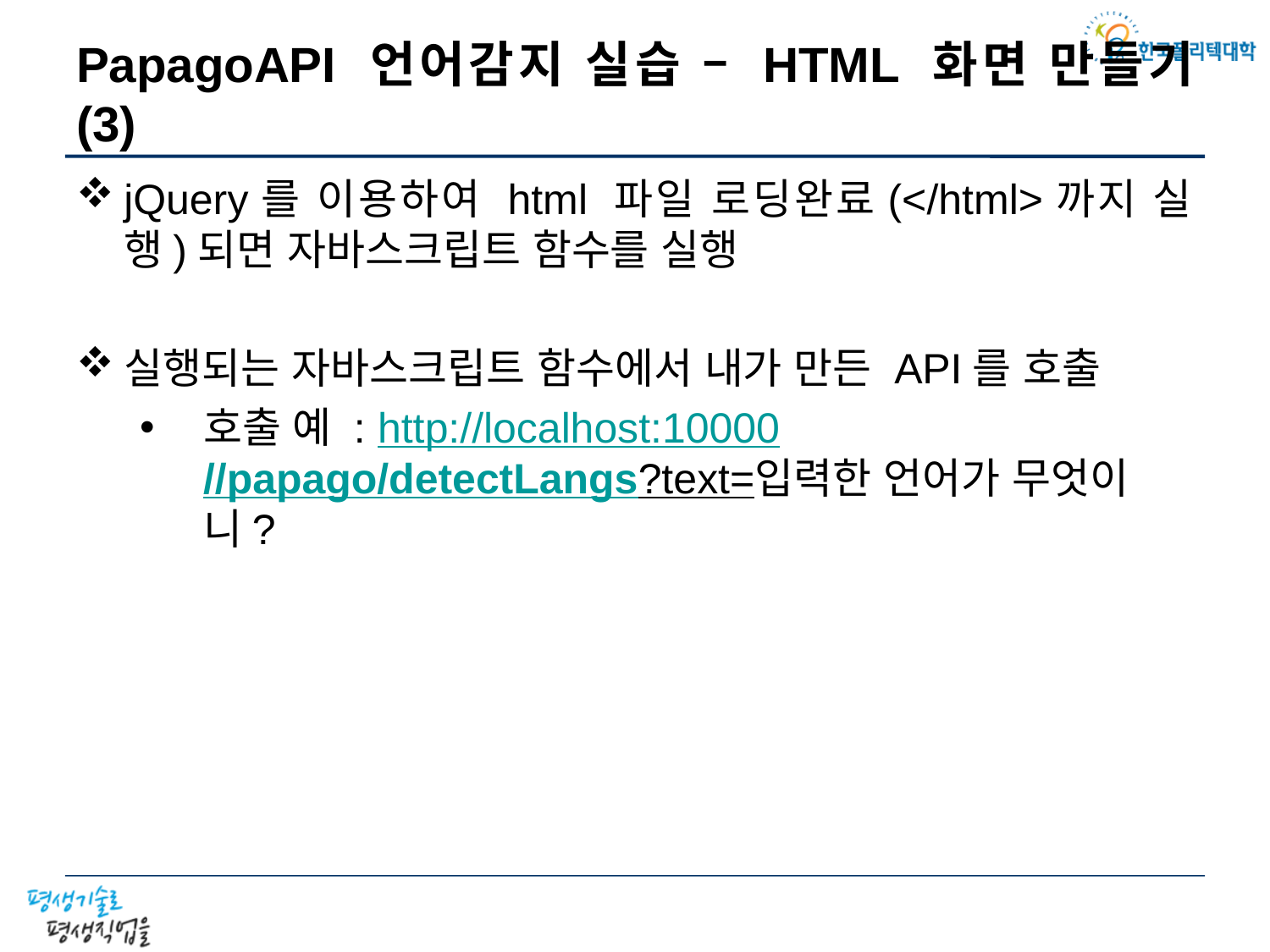

# PapagoAPI 언어감지 실습 – HTML 화면 만들기 (3)
jQuery를 이용하여 html 파일 로딩완료(</html>까지 실행)되면 자바스크립트 함수를 실행

실행되는 자바스크립트 함수에서 내가 만든 API를 호출
호출 예 : http://localhost:10000//papago/detectLangs?text=입력한 언어가 무엇이니?